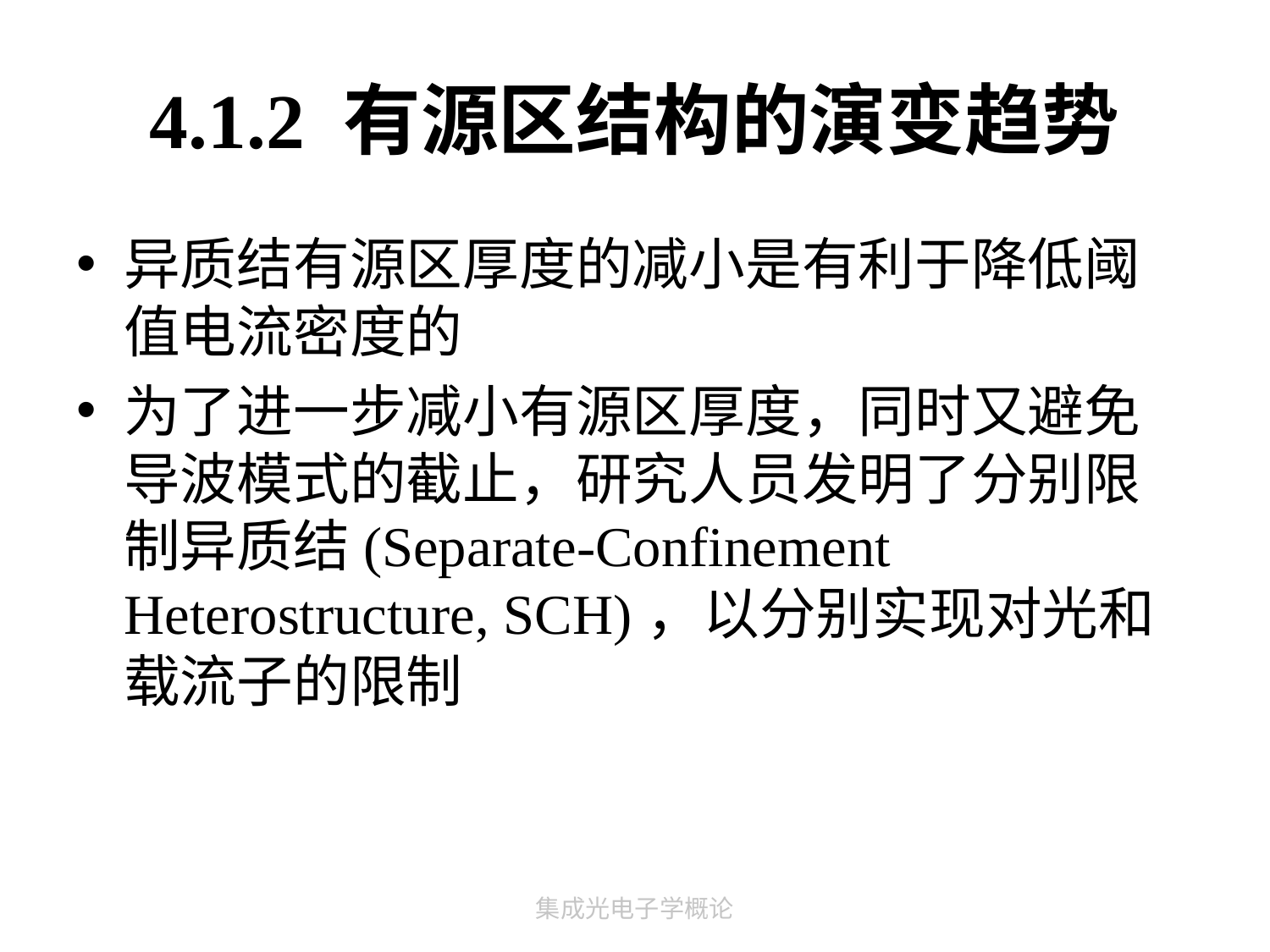

# 4.1.2 有源区结构的演变趋势
异质结有源区厚度的减小是有利于降低阈值电流密度的
为了进一步减小有源区厚度，同时又避免导波模式的截止，研究人员发明了分别限制异质结(Separate-Confinement Heterostructure, SCH)，以分别实现对光和载流子的限制

集成光电子学概论
5